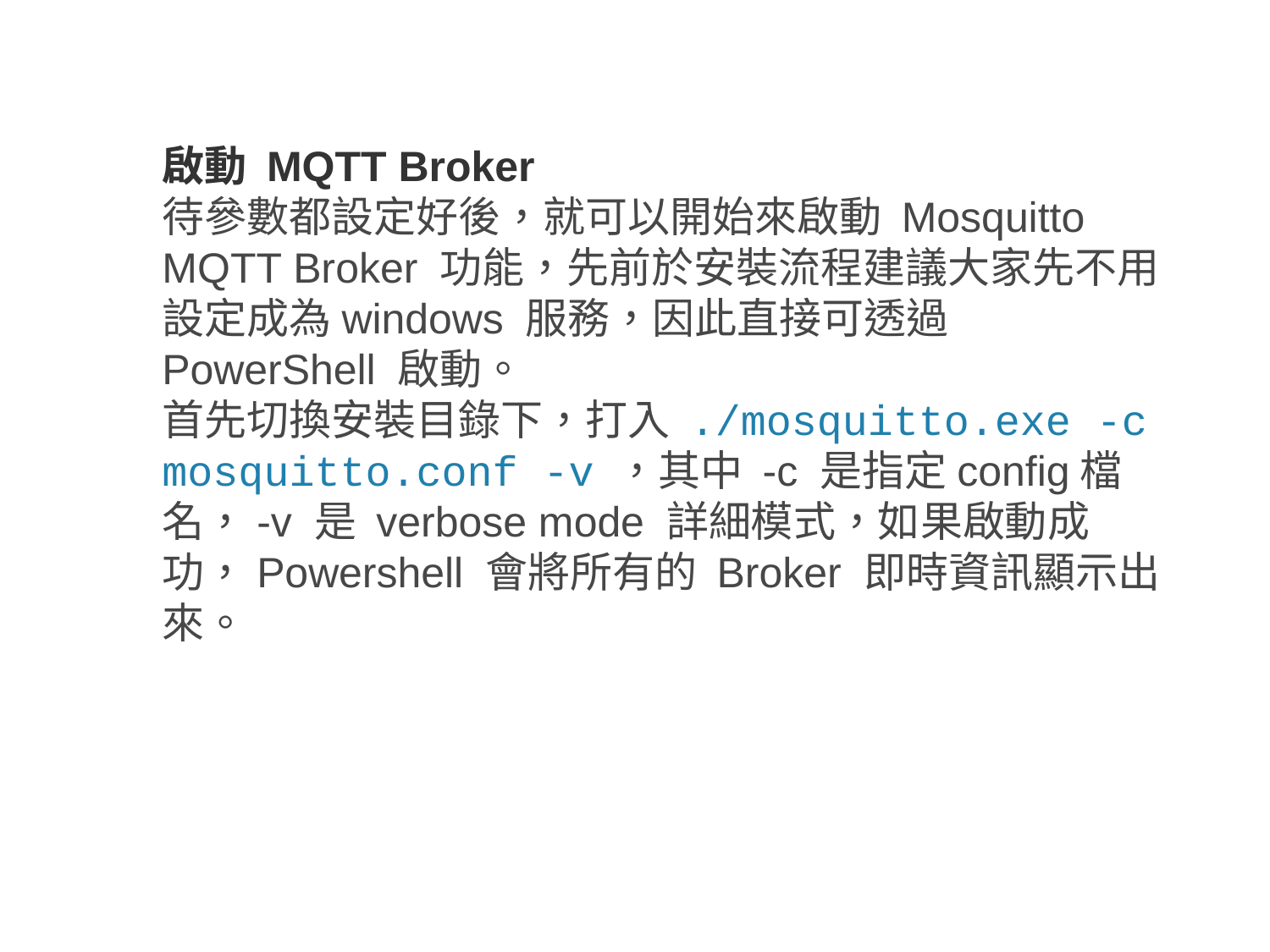

啟動 MQTT Broker
待參數都設定好後，就可以開始來啟動 Mosquitto MQTT Broker 功能，先前於安裝流程建議大家先不用設定成為windows 服務，因此直接可透過 PowerShell 啟動。
首先切換安裝目錄下，打入 ./mosquitto.exe -c mosquitto.conf -v ，其中 -c 是指定config檔名，-v 是 verbose mode 詳細模式，如果啟動成功，Powershell 會將所有的 Broker 即時資訊顯示出來。